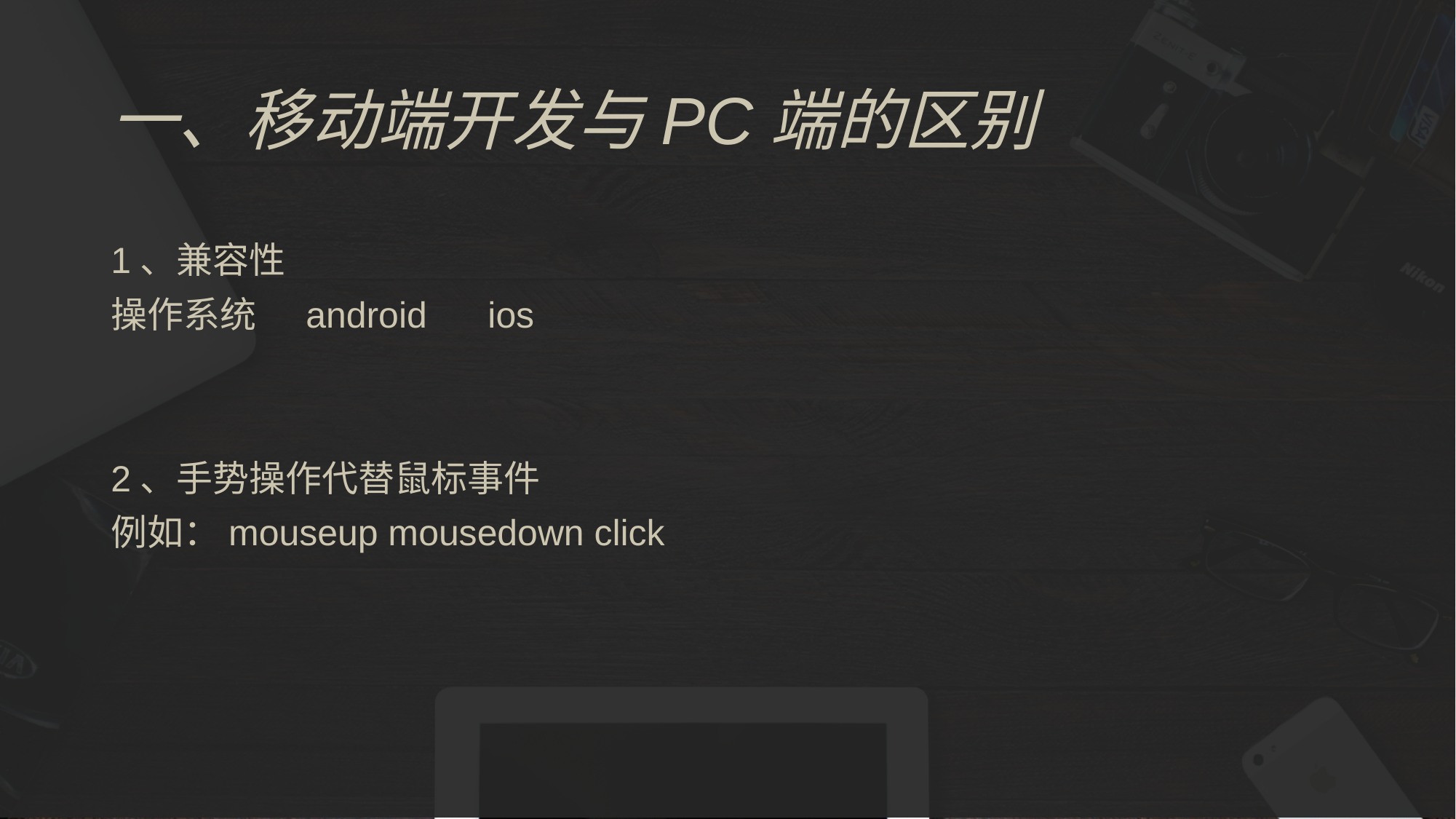

# 一、移动端开发与PC端的区别
1、兼容性
操作系统     android      ios

2、手势操作代替鼠标事件
例如：mouseup mousedown click